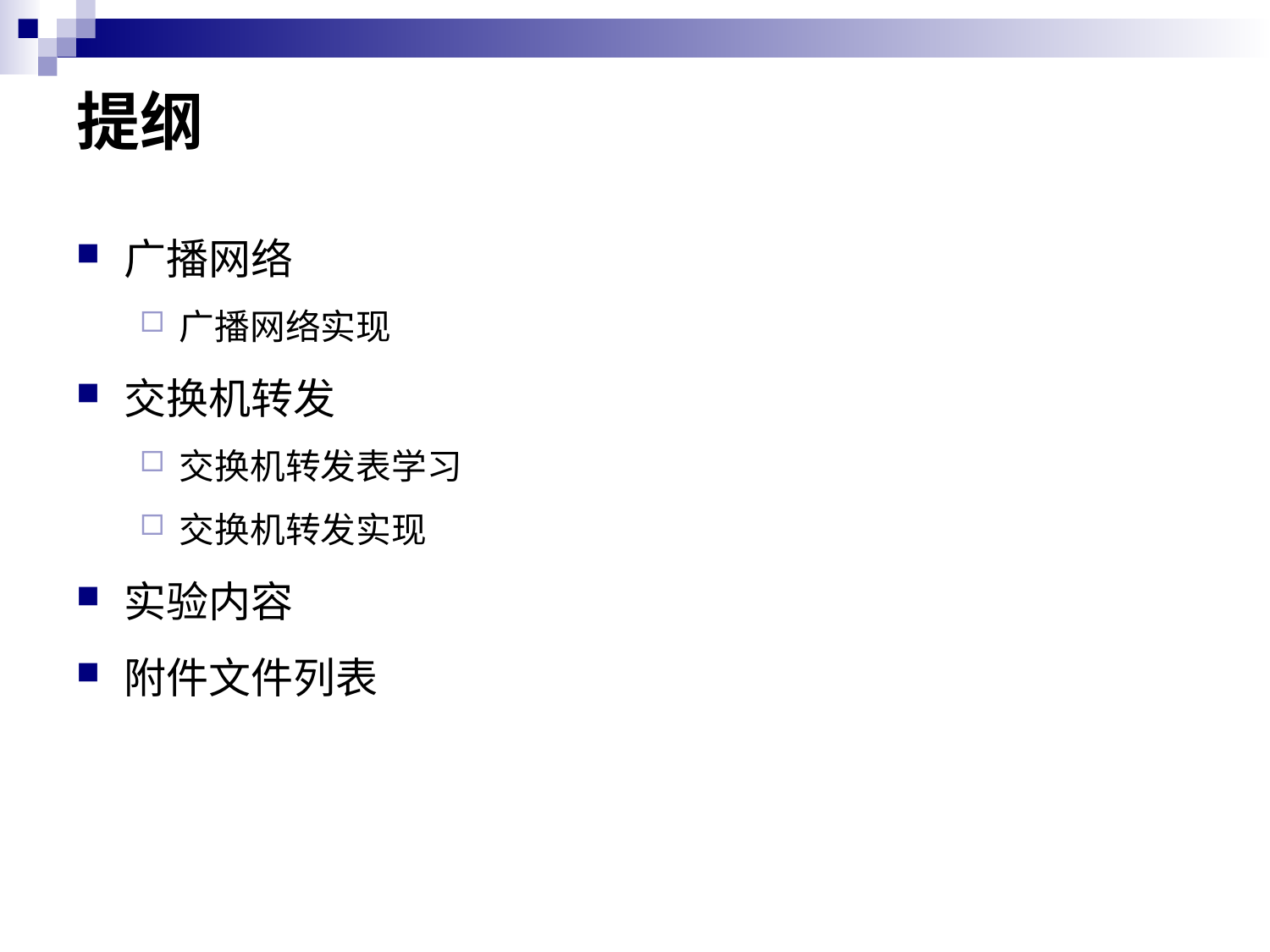

# 提纲
广播网络
广播网络实现
交换机转发
交换机转发表学习
交换机转发实现
实验内容
附件文件列表
2